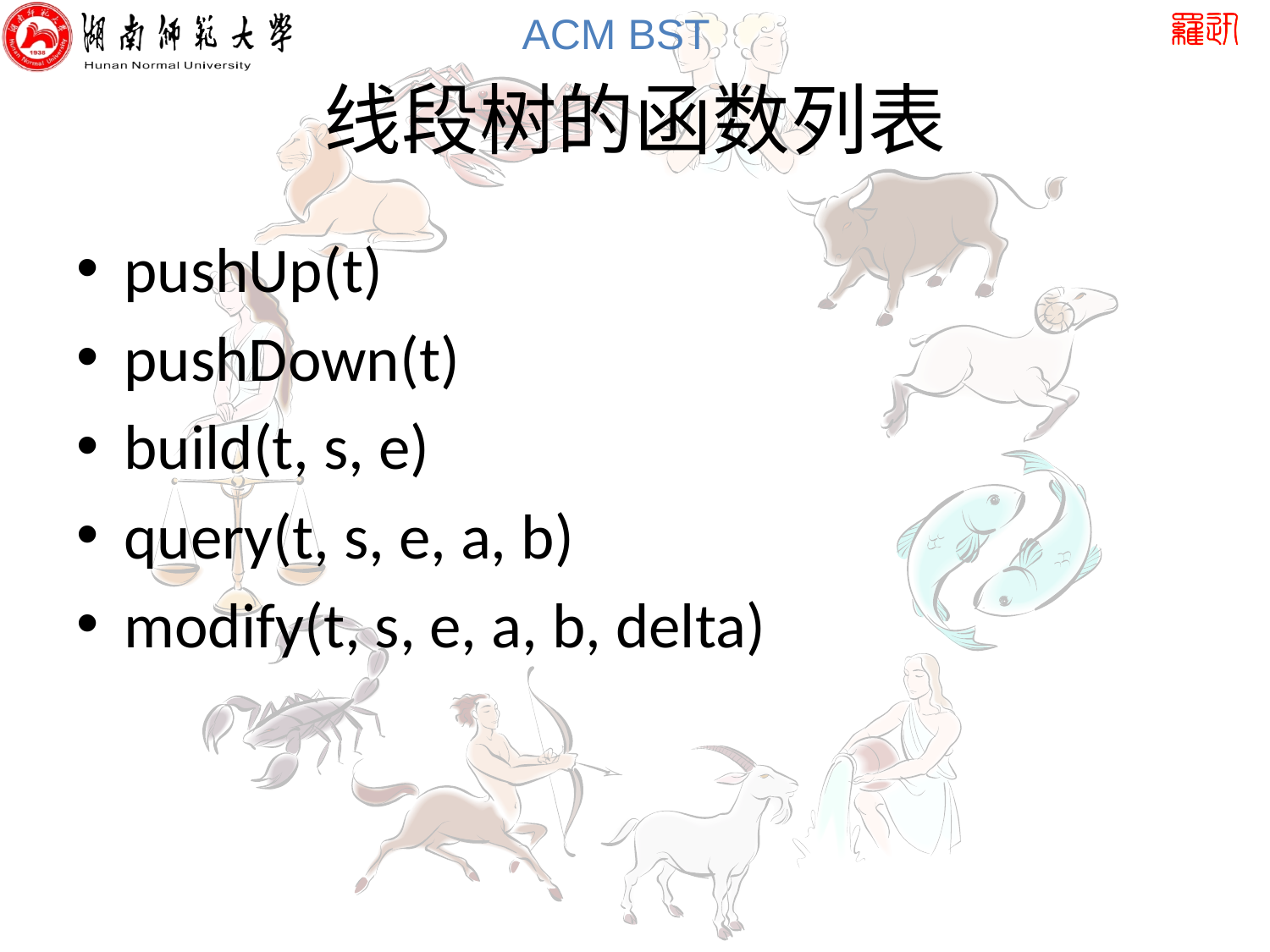

# 线段树的函数列表
pushUp(t)
pushDown(t)
build(t, s, e)
query(t, s, e, a, b)
modify(t, s, e, a, b, delta)